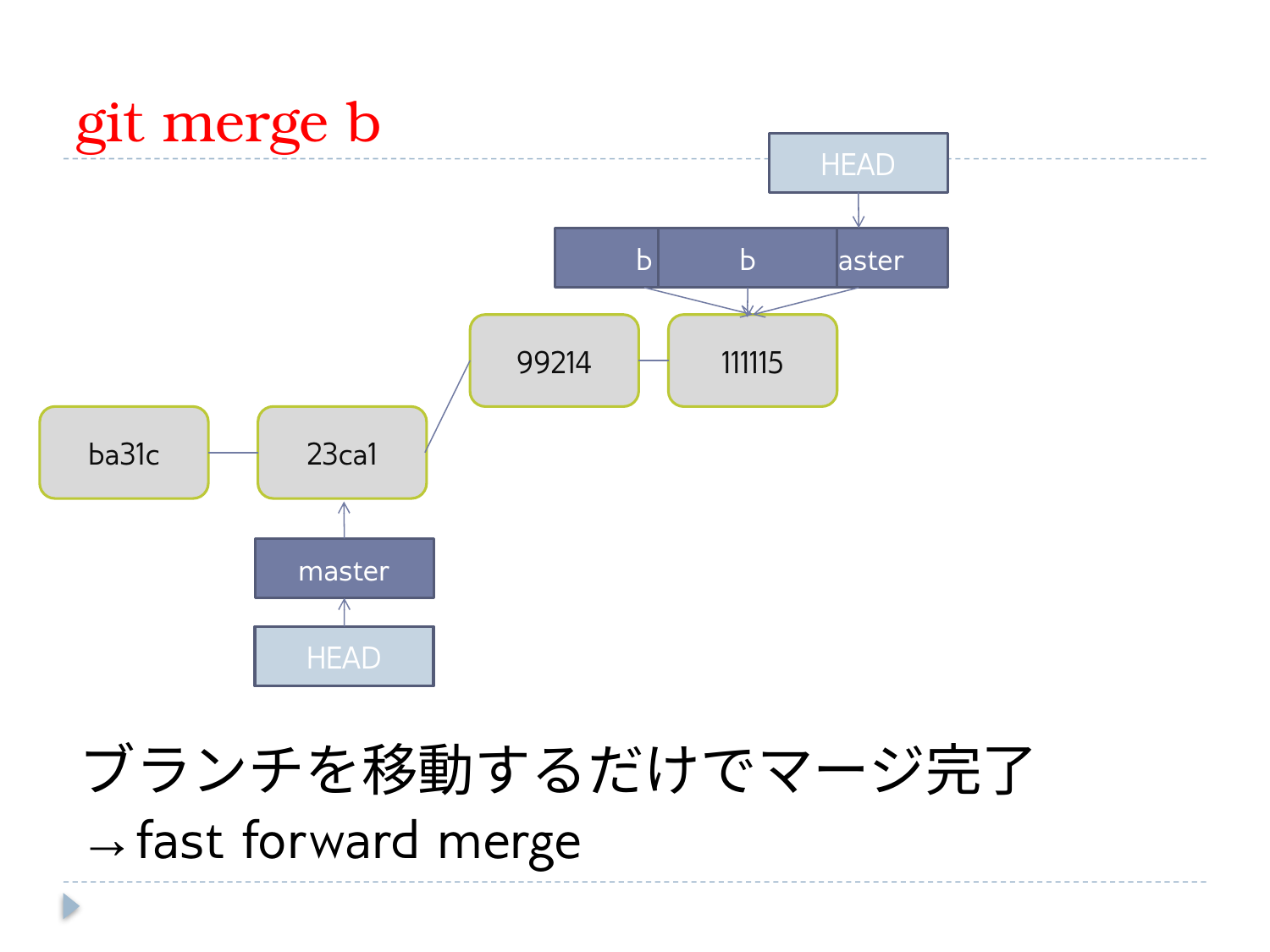

# git merge b
HEAD
b
b
master
99214
111115
ba31c
23ca1
master
HEAD
ブランチを移動するだけでマージ完了
→fast forward merge